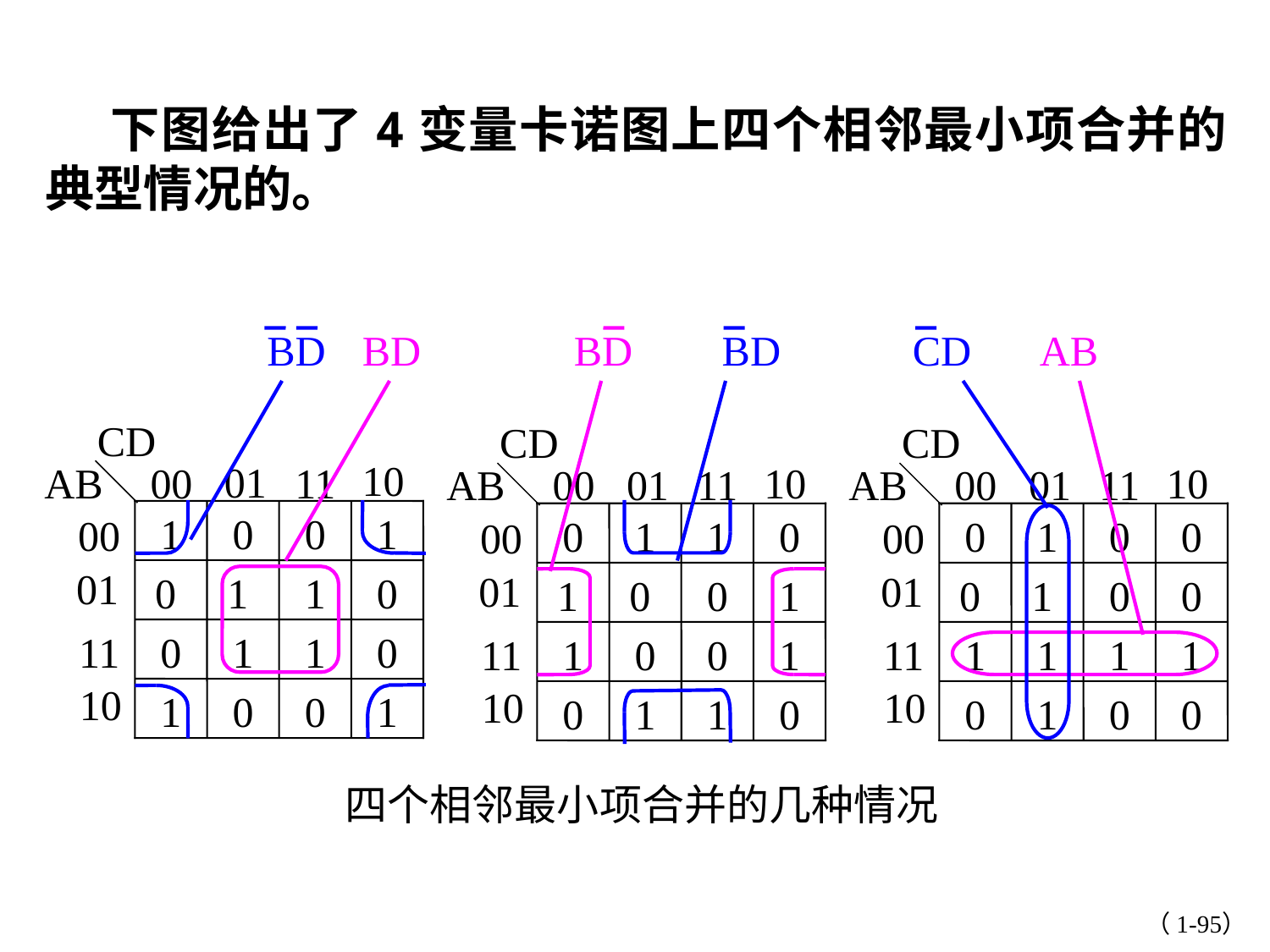

下图给出了4变量卡诺图上四个相邻最小项合并的典型情况的。
BD

BD

CD
10
01
AB
00
11

1

0

0

1

00
01
0

1
1
0
11
0

1
1
0
10
1

0
0
1

BD

BD

CD
10
01
AB
00
11

0

1

1

0

00
01
1

0
0
1
11
1

0
0
1
10
0

1
1
0

CD

AB

CD
10
01
AB
00
11

0

1

0

0

00
01
0

1
0
0
11
1

1
1
1
10
0

1
0
0

 四个相邻最小项合并的几种情况
（1-95）